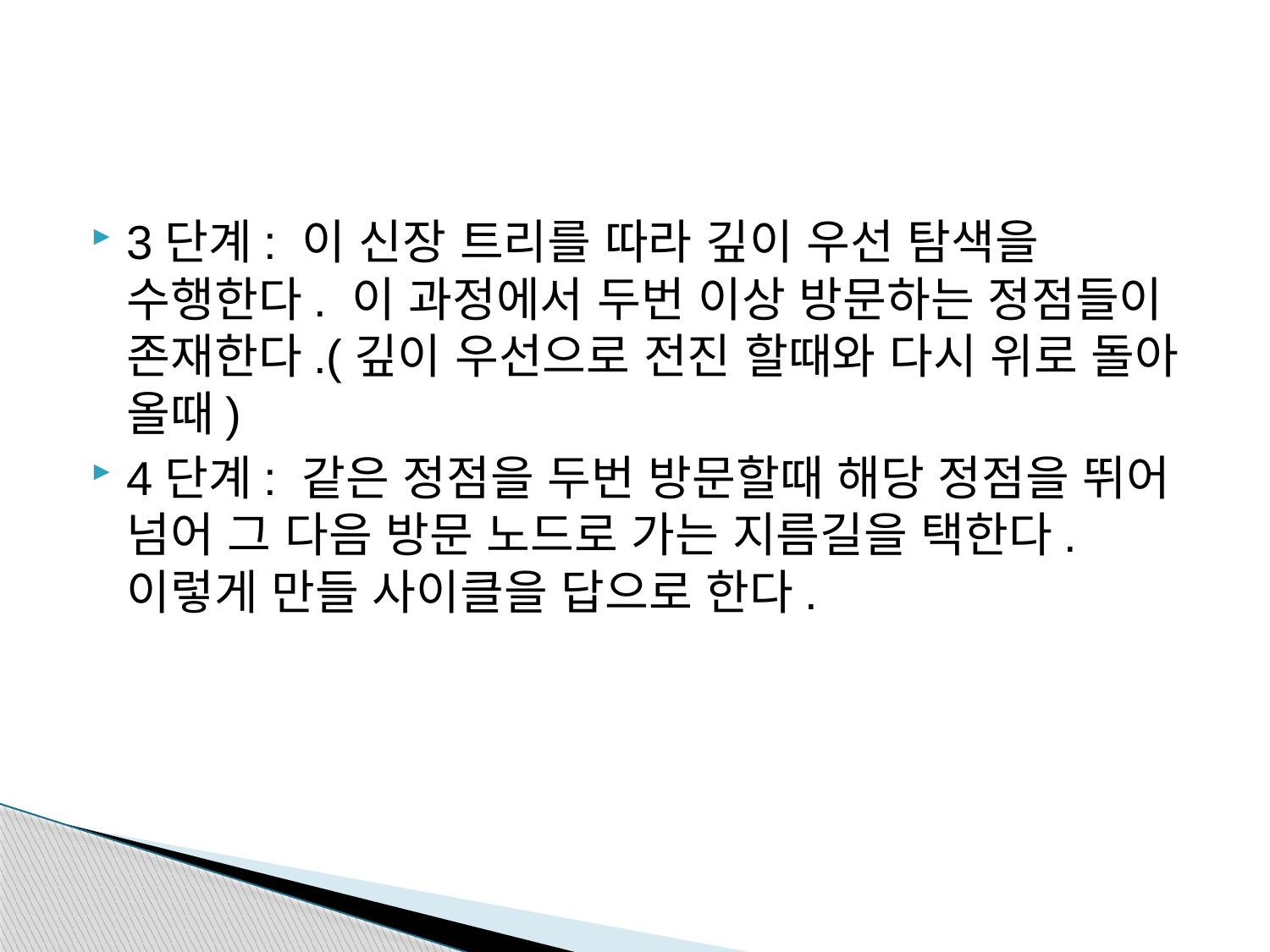

#
3단계: 이 신장 트리를 따라 깊이 우선 탐색을 수행한다. 이 과정에서 두번 이상 방문하는 정점들이 존재한다.(깊이 우선으로 전진 할때와 다시 위로 돌아 올때)
4단계: 같은 정점을 두번 방문할때 해당 정점을 뛰어 넘어 그 다음 방문 노드로 가는 지름길을 택한다. 이렇게 만들 사이클을 답으로 한다.